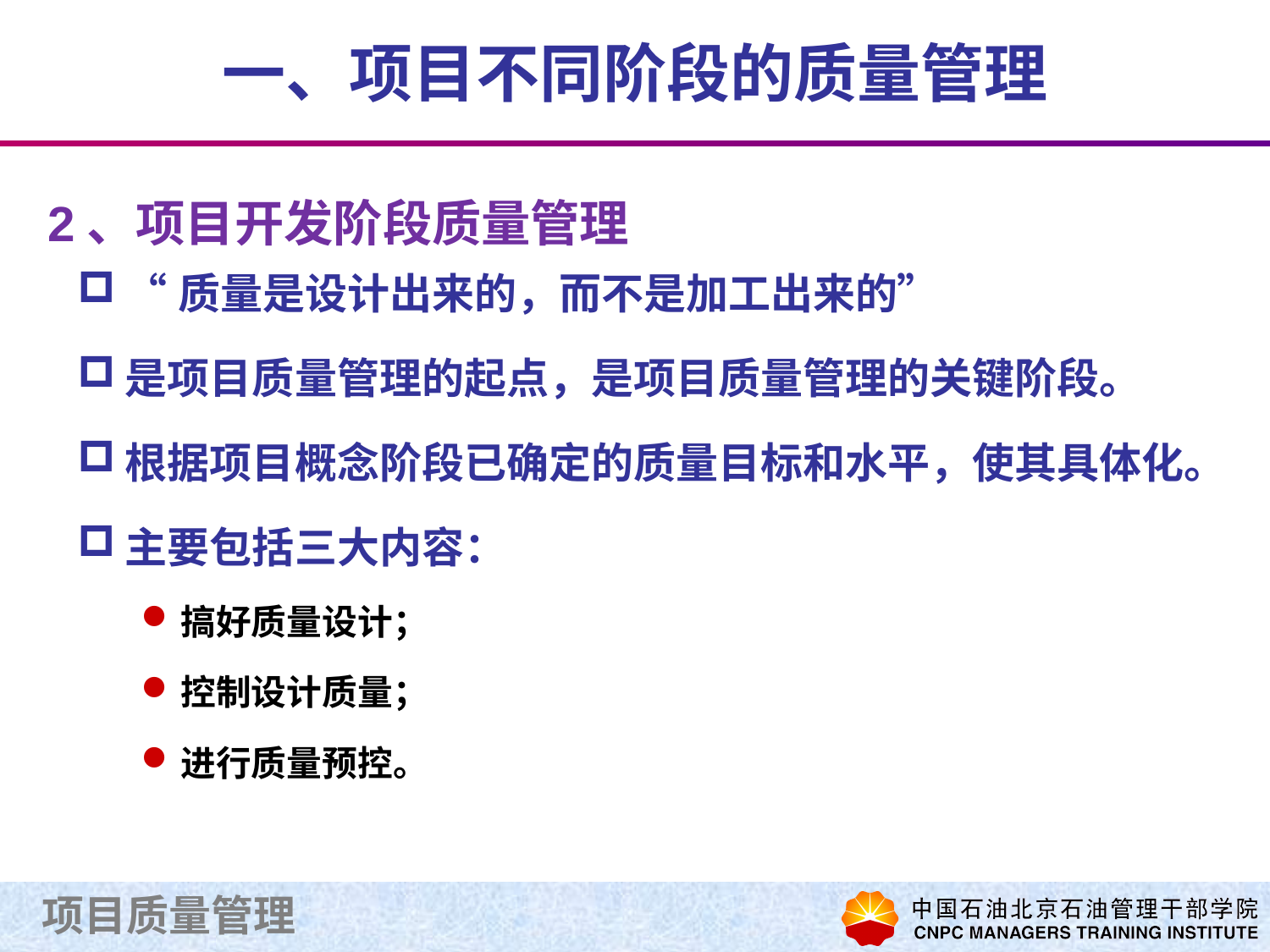

一、项目不同阶段的质量管理
2、项目开发阶段质量管理

“质量是设计出来的，而不是加工出来的”
是项目质量管理的起点，是项目质量管理的关键阶段。
根据项目概念阶段已确定的质量目标和水平，使其具体化。
主要包括三大内容：
搞好质量设计；
控制设计质量；
进行质量预控。